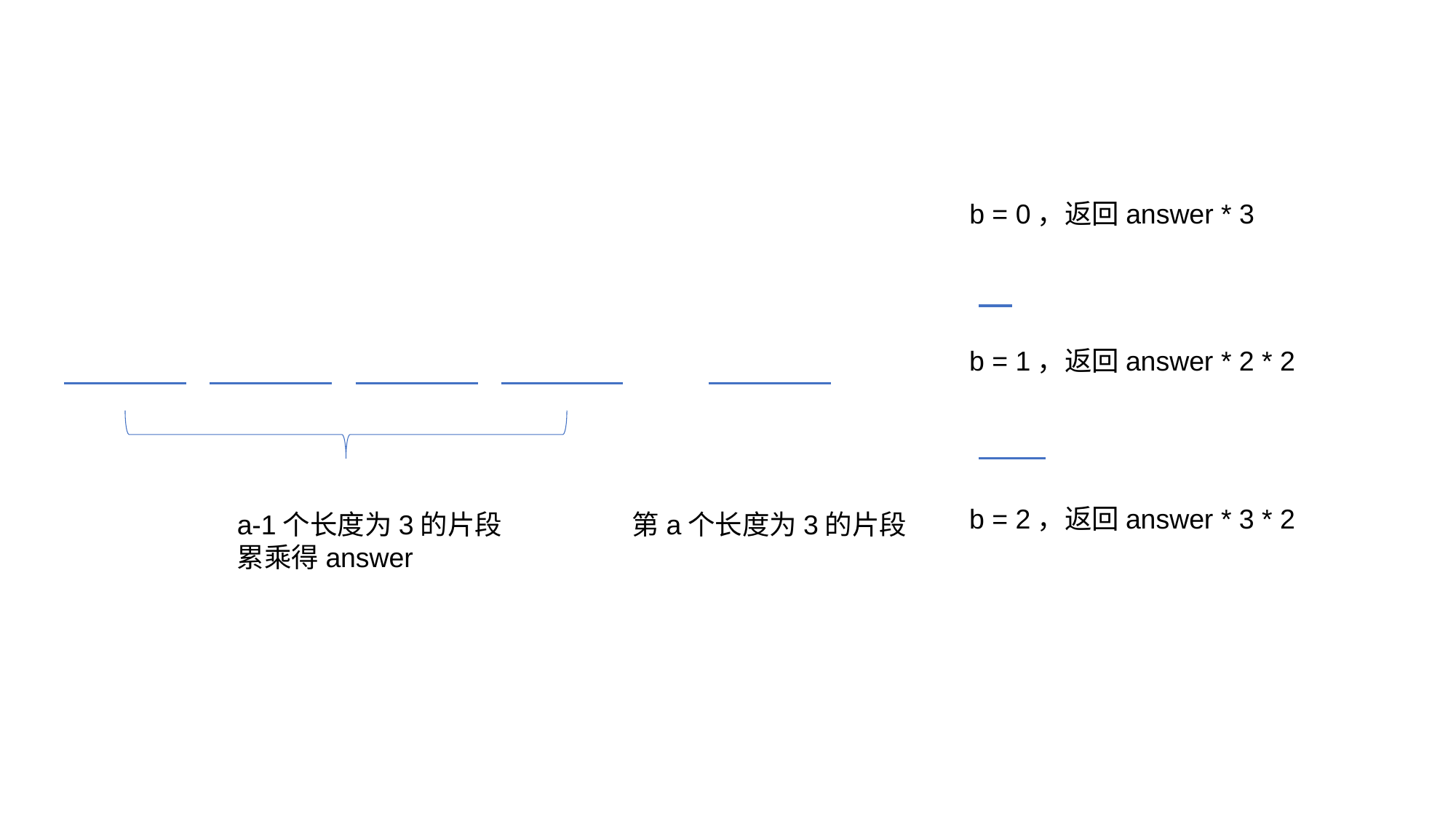

b = 0，返回answer * 3

b = 1，返回answer * 2 * 2
b = 2，返回answer * 3 * 2
a-1个长度为3的片段
累乘得answer
第a个长度为3的片段